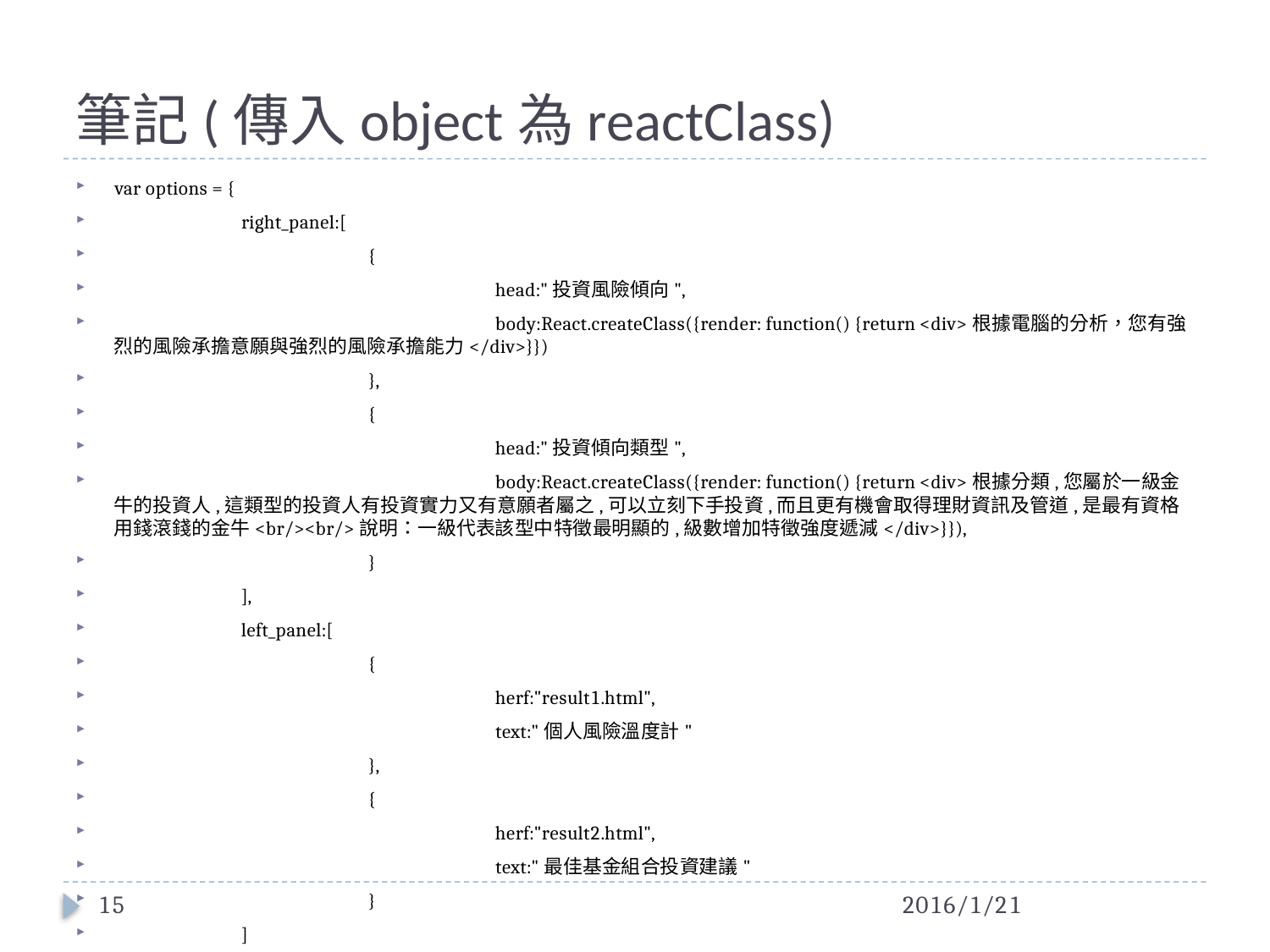

# 筆記(傳入object為reactClass)
var options = {
	right_panel:[
		{
			head:"投資風險傾向",
			body:React.createClass({render: function() {return <div>根據電腦的分析，您有強烈的風險承擔意願與強烈的風險承擔能力</div>}})
		},
		{
			head:"投資傾向類型",
			body:React.createClass({render: function() {return <div>根據分類,您屬於一級金牛的投資人,這類型的投資人有投資實力又有意願者屬之,可以立刻下手投資,而且更有機會取得理財資訊及管道,是最有資格用錢滾錢的金牛<br/><br/>說明：一級代表該型中特徵最明顯的,級數增加特徵強度遞減</div>}}),
		}
	],
	left_panel:[
		{
			herf:"result1.html",
			text:"個人風險溫度計"
		},
		{
			herf:"result2.html",
			text:"最佳基金組合投資建議"
		}
	]
};
15
2016/1/21